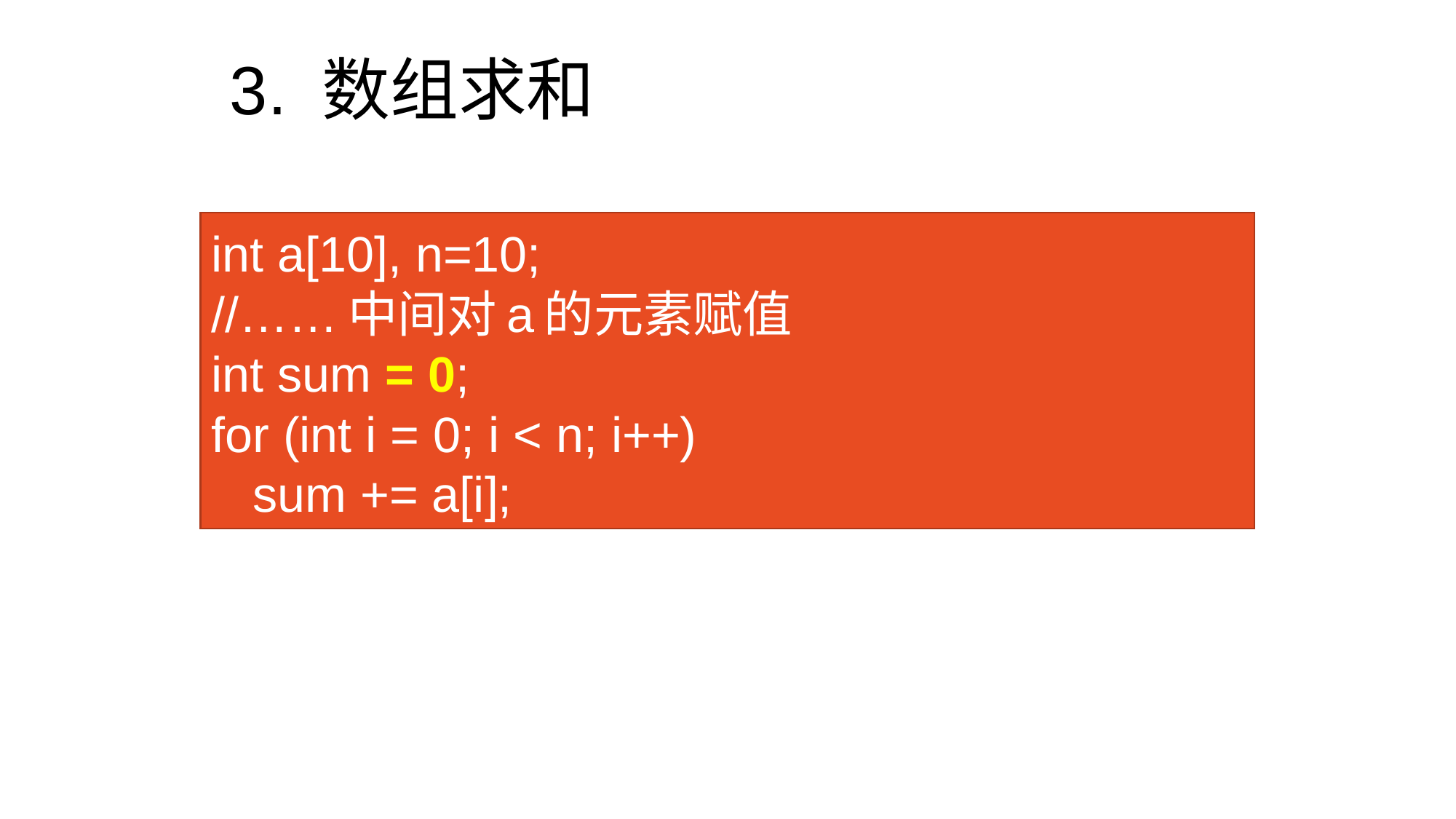

# 3. 数组求和
int a[10], n=10;
//……中间对a的元素赋值
int sum = 0;
for (int i = 0; i < n; i++)
   sum += a[i];